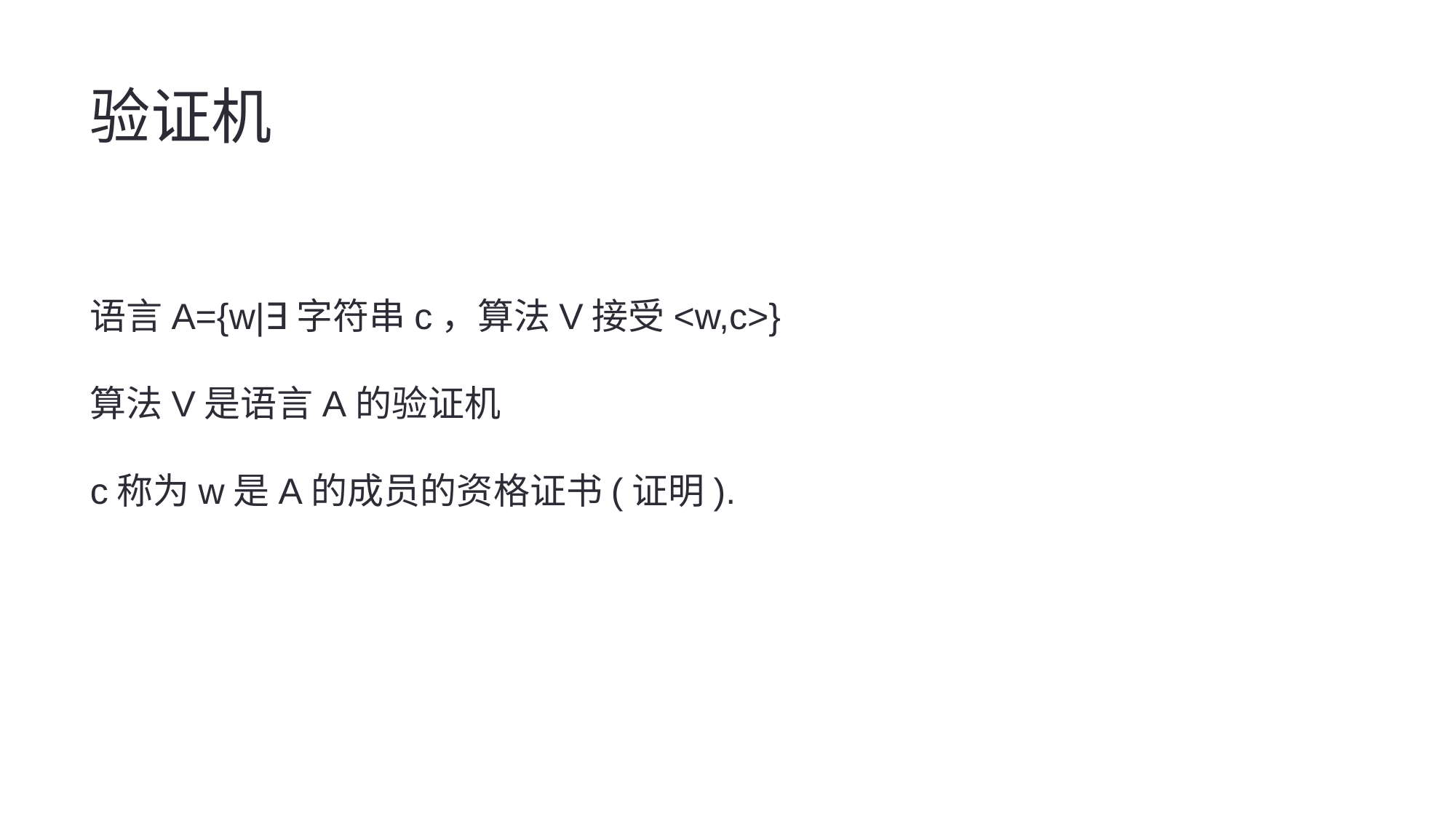

验证机
语言A={w|∃字符串c，算法V接受<w,c>}

算法V是语言A的验证机

c称为w是A的成员的资格证书(证明).